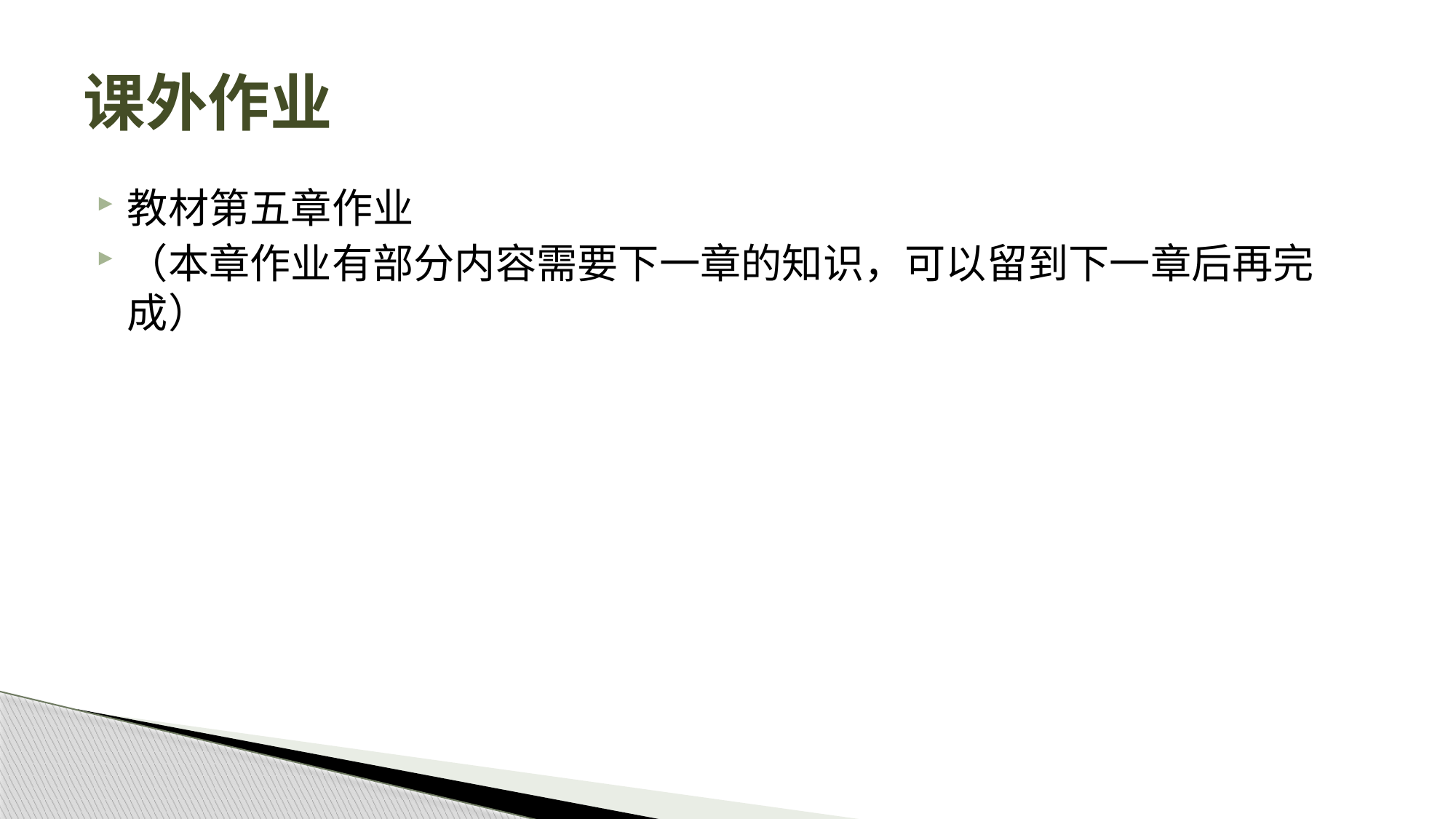

# 课外作业
教材第五章作业
（本章作业有部分内容需要下一章的知识，可以留到下一章后再完成）